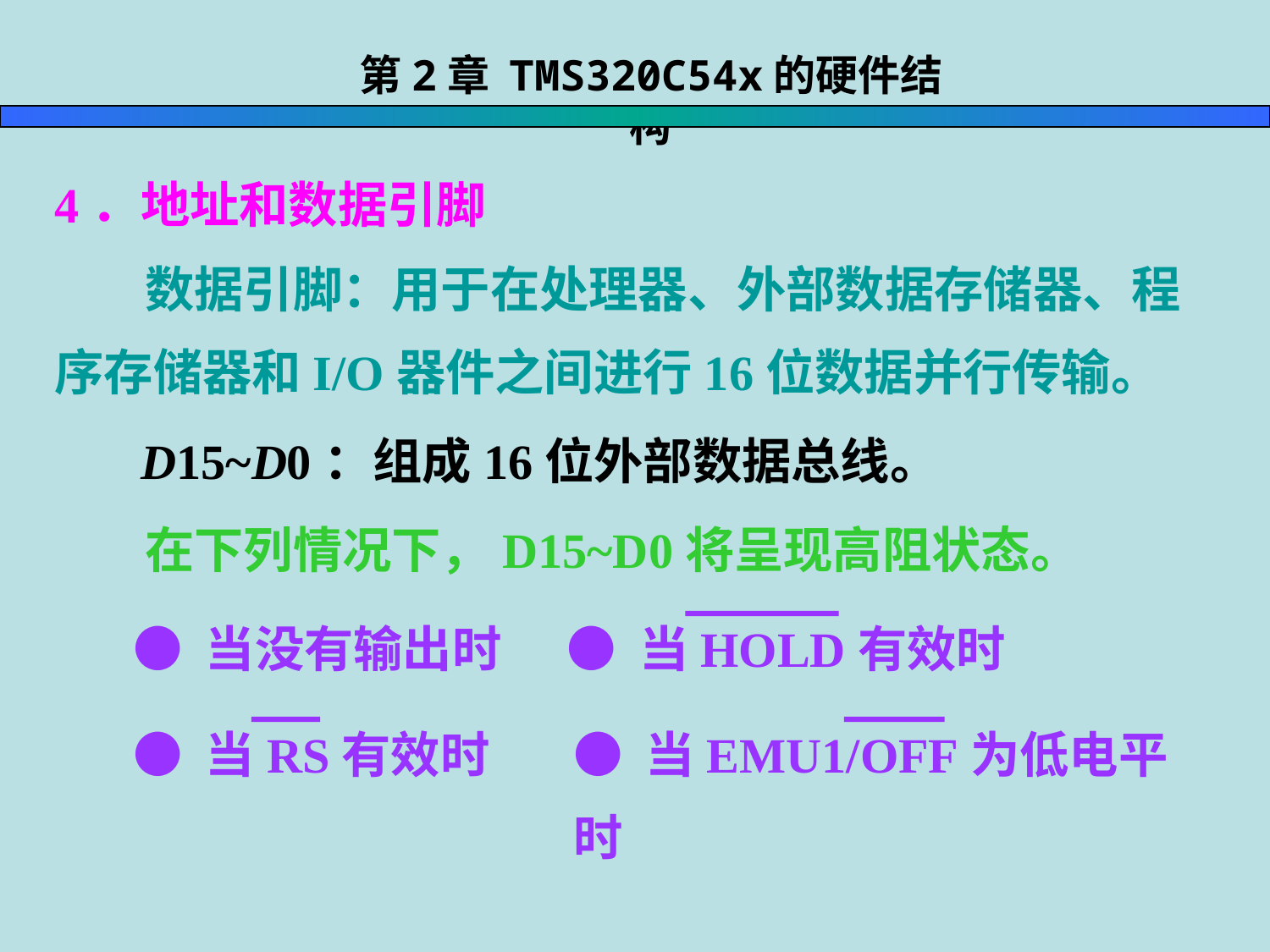

第2章 TMS320C54x的硬件结构

4．地址和数据引脚
       数据引脚：用于在处理器、外部数据存储器、程序存储器和I/O器件之间进行16位数据并行传输。
       D15~D0：组成16位外部数据总线。
       在下列情况下，D15~D0将呈现高阻状态。
       ● 当没有输出时
       ● 当HOLD有效时

       ● 当RS有效时

● 当EMU1/OFF为低电平时

30